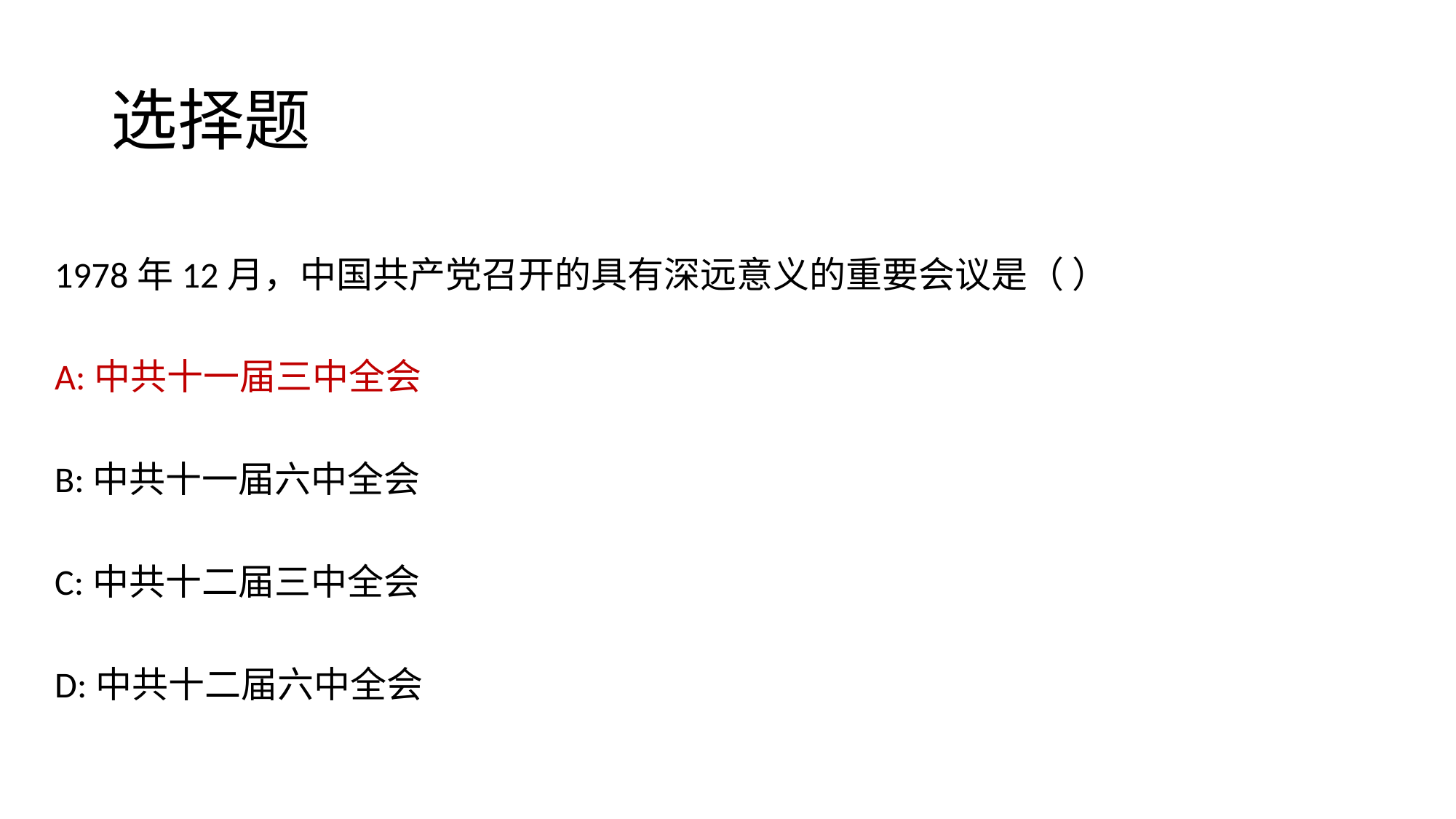

# 选择题
1978年12月，中国共产党召开的具有深远意义的重要会议是（ ）
A:中共十一届三中全会
B:中共十一届六中全会
C:中共十二届三中全会
D:中共十二届六中全会